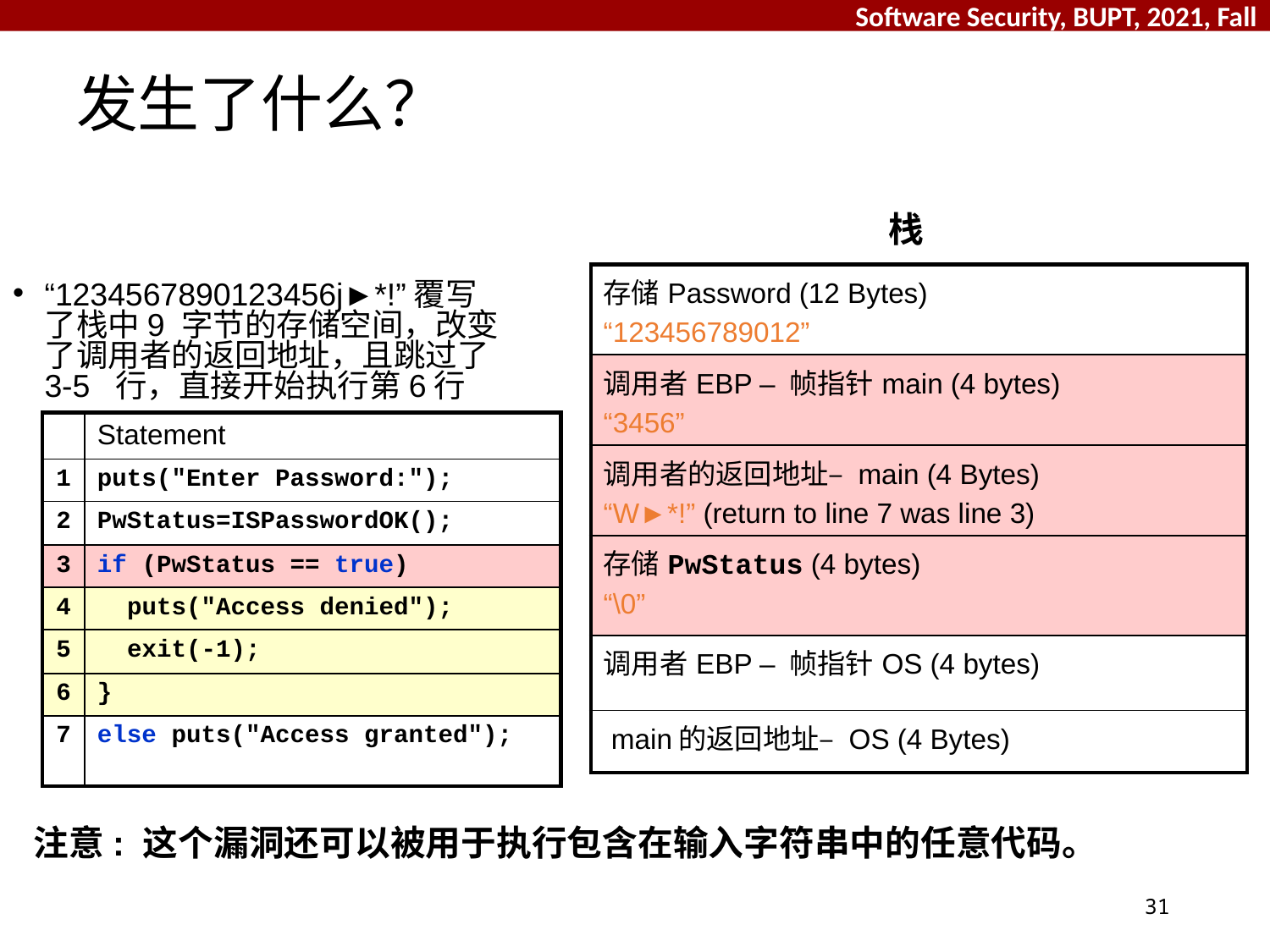

# 发生了什么？
栈
| 存储Password (12 Bytes) “123456789012” |
| --- |
| 调用者EBP – 帧指针main (4 bytes) “3456” |
| 调用者的返回地址– main (4 Bytes) “W►\*!” (return to line 7 was line 3) |
| 存储PwStatus (4 bytes) “\0” |
| 调用者EBP – 帧指针OS (4 bytes) |
| main的返回地址– OS (4 Bytes) |
“1234567890123456j►*!”覆写了栈中9 字节的存储空间，改变了调用者的返回地址，且跳过了 3-5  行，直接开始执行第6行
|  | Statement |
| --- | --- |
| 1 | puts("Enter Password:"); |
| 2 | PwStatus=ISPasswordOK(); |
| 3 | if (PwStatus == true) |
| 4 | puts("Access denied"); |
| 5 | exit(-1); |
| 6 | } |
| 7 | else puts("Access granted"); |
注意: 这个漏洞还可以被用于执行包含在输入字符串中的任意代码。
31